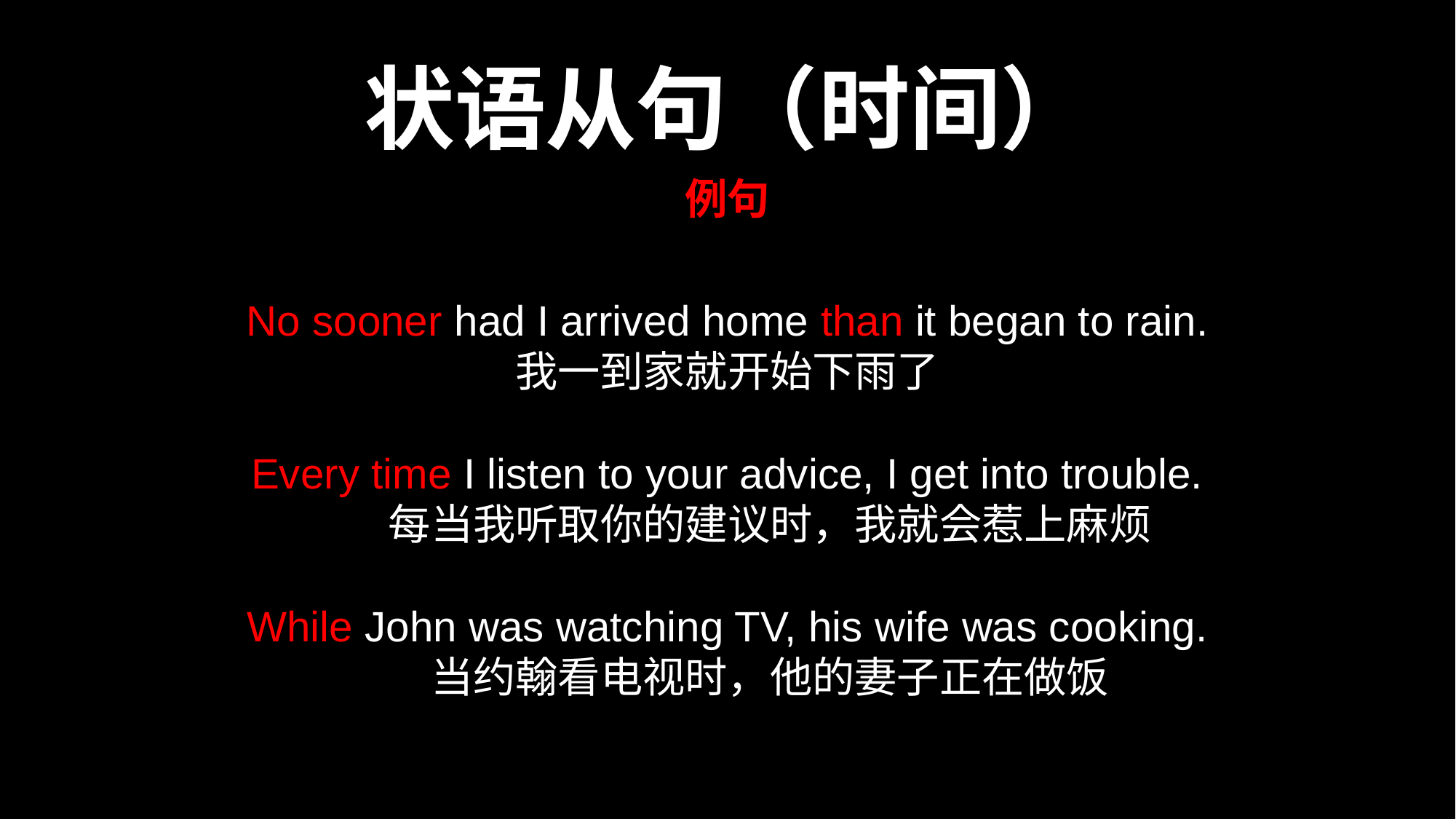

状语从句（时间）
例句
No sooner had I arrived home than it began to rain.
我一到家就开始下雨了

Every time I listen to your advice, I get into trouble.
　　每当我听取你的建议时，我就会惹上麻烦

While John was watching TV, his wife was cooking.
　　当约翰看电视时，他的妻子正在做饭